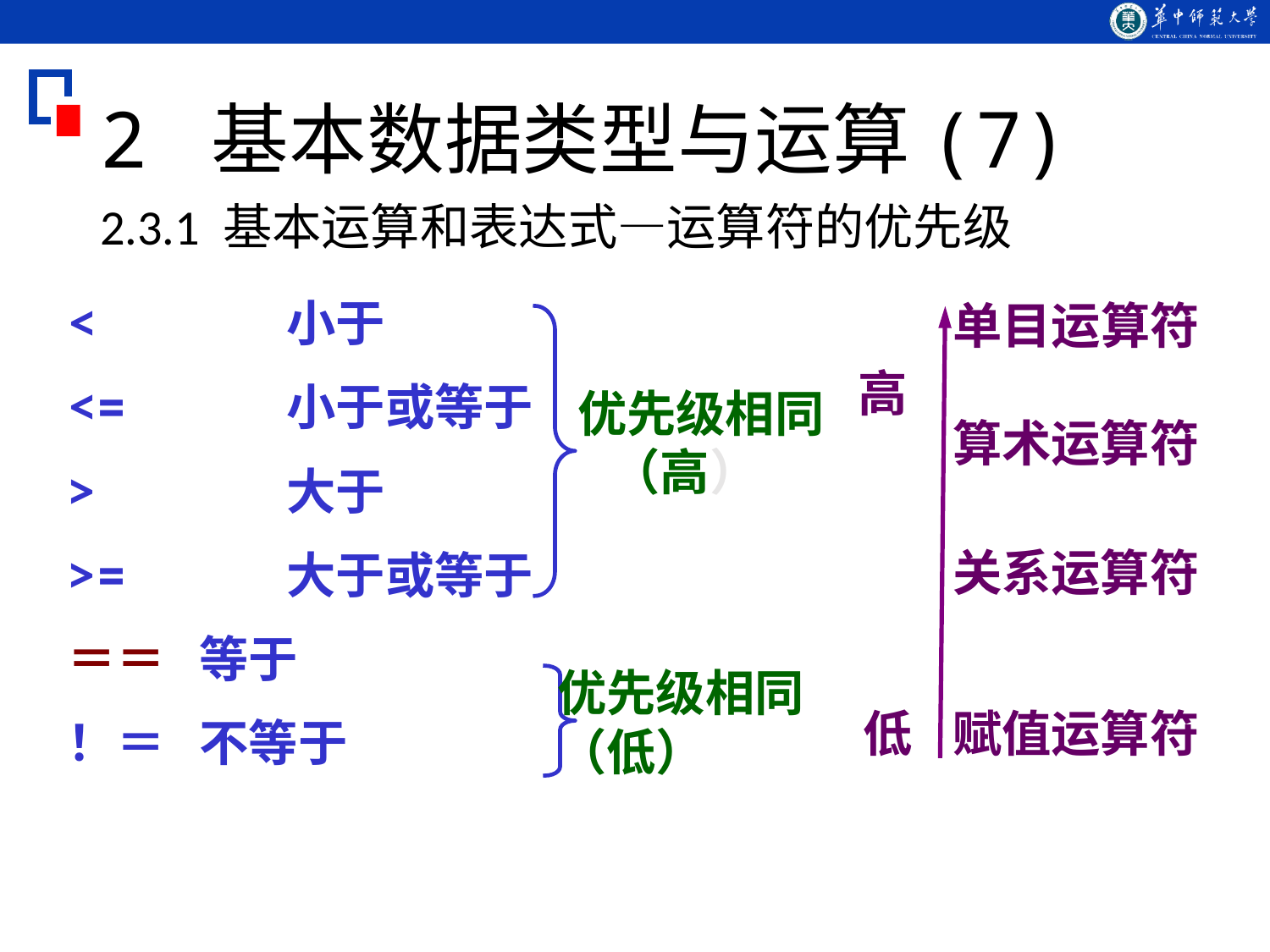

# 2 基本数据类型与运算(7)
2.3.1 基本运算和表达式—运算符的优先级
单目运算符

高
算术运算符
关系运算符
低
赋值运算符
<      小于
<=     小于或等于
>      大于
>=     大于或等于
＝＝   等于
！＝   不等于

优先级相同    （高）
优先级相同（低）